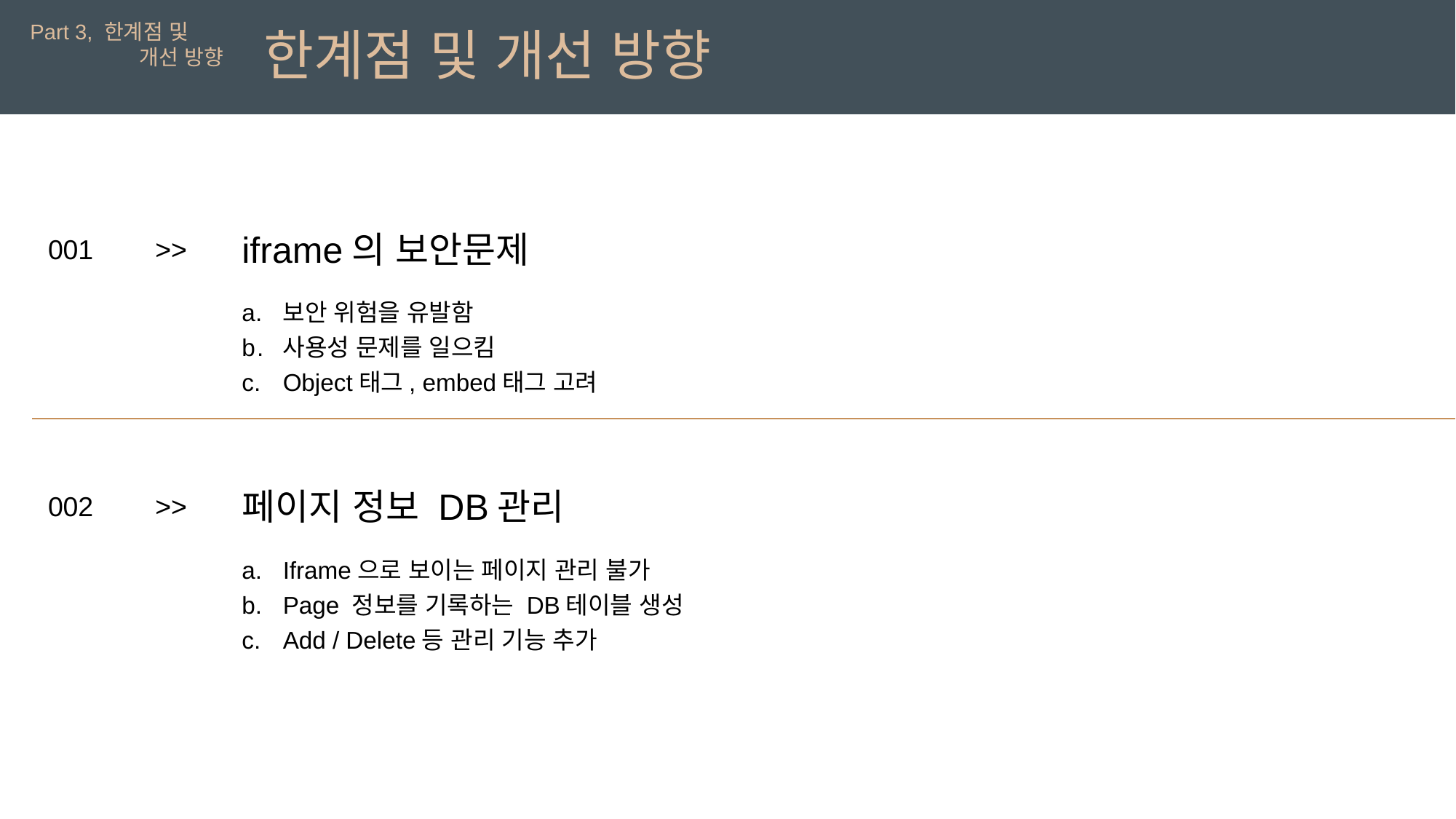

Part 3, 한계점 및
	개선 방향

한계점 및 개선 방향
Part 2, 프로그램 기획
기획의도
iframe의 보안문제
001
>>
보안 위험을 유발함
사용성 문제를 일으킴
Object태그, embed태그 고려
페이지 정보 DB관리
002
>>
Iframe으로 보이는 페이지 관리 불가
Page 정보를 기록하는 DB테이블 생성
Add / Delete등 관리 기능 추가